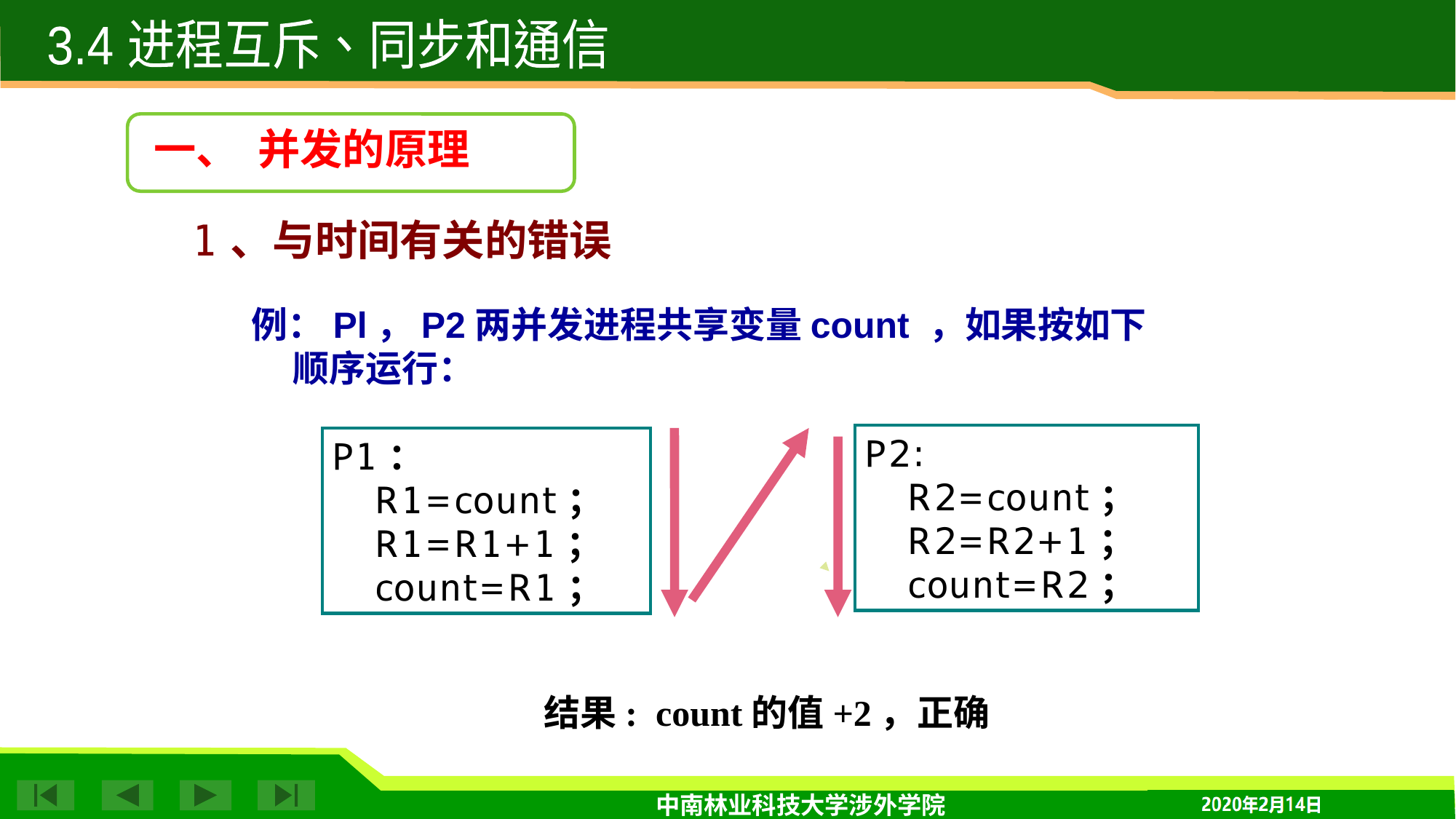

3.4 进程互斥、同步和通信

一、  并发的原理
1、与时间有关的错误
例：Pl，P2两并发进程共享变量count ，如果按如下顺序运行：
P2:
    R2=count；
    R2=R2+1；
    count=R2；
P1：
    R1=count；
    R1=R1+1；
    count=R1；

结果:  count的值+2，正确